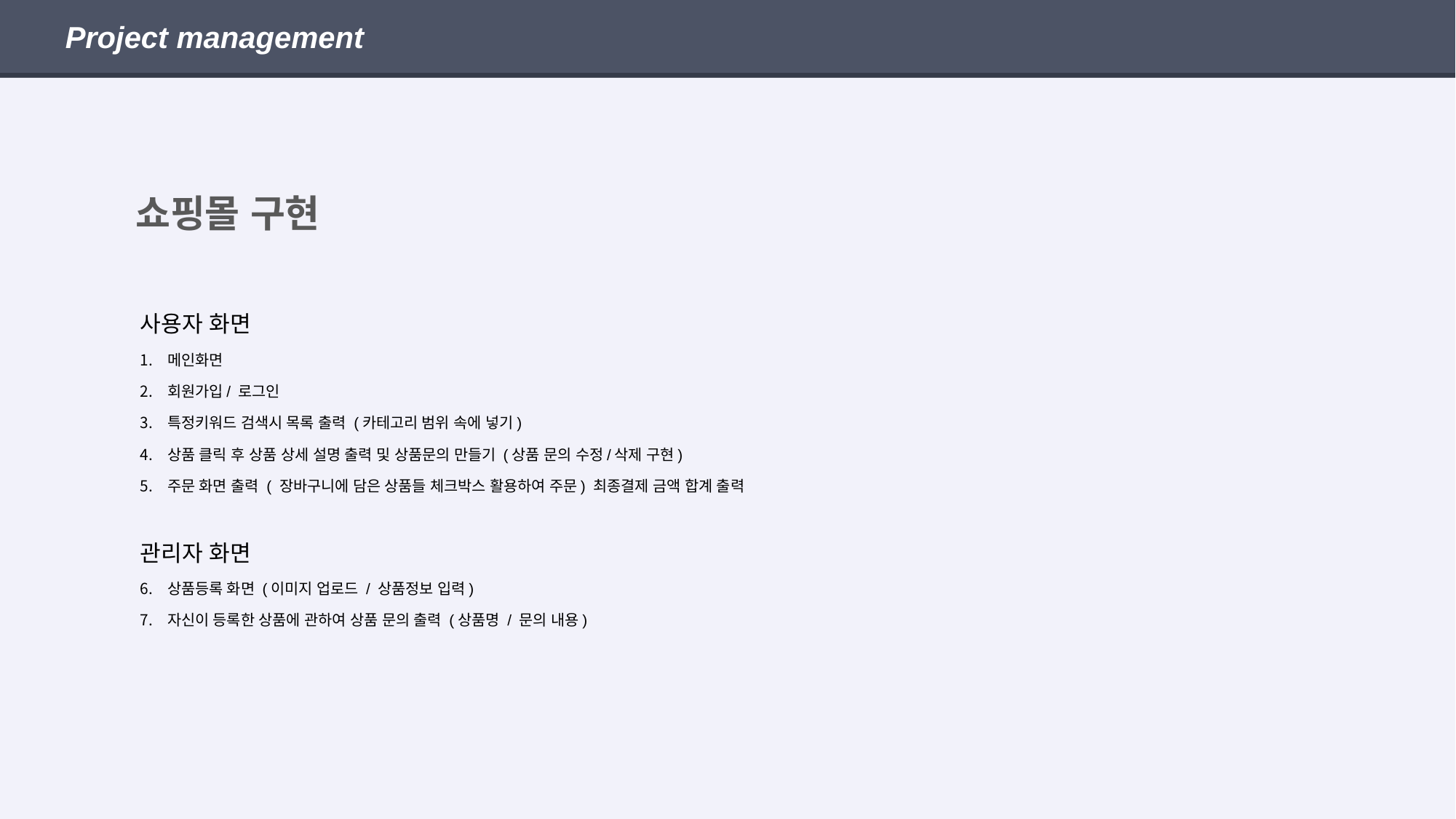

Project management

쇼핑몰 구현

사용자 화면
메인화면
회원가입/ 로그인
특정키워드 검색시 목록 출력 (카테고리 범위 속에 넣기)
상품 클릭 후 상품 상세 설명 출력 및 상품문의 만들기 (상품 문의 수정/삭제 구현)
주문 화면 출력 ( 장바구니에 담은 상품들 체크박스 활용하여 주문) 최종결제 금액 합계 출력

관리자 화면
상품등록 화면 (이미지 업로드 / 상품정보 입력)
자신이 등록한 상품에 관하여 상품 문의 출력 (상품명 / 문의 내용)